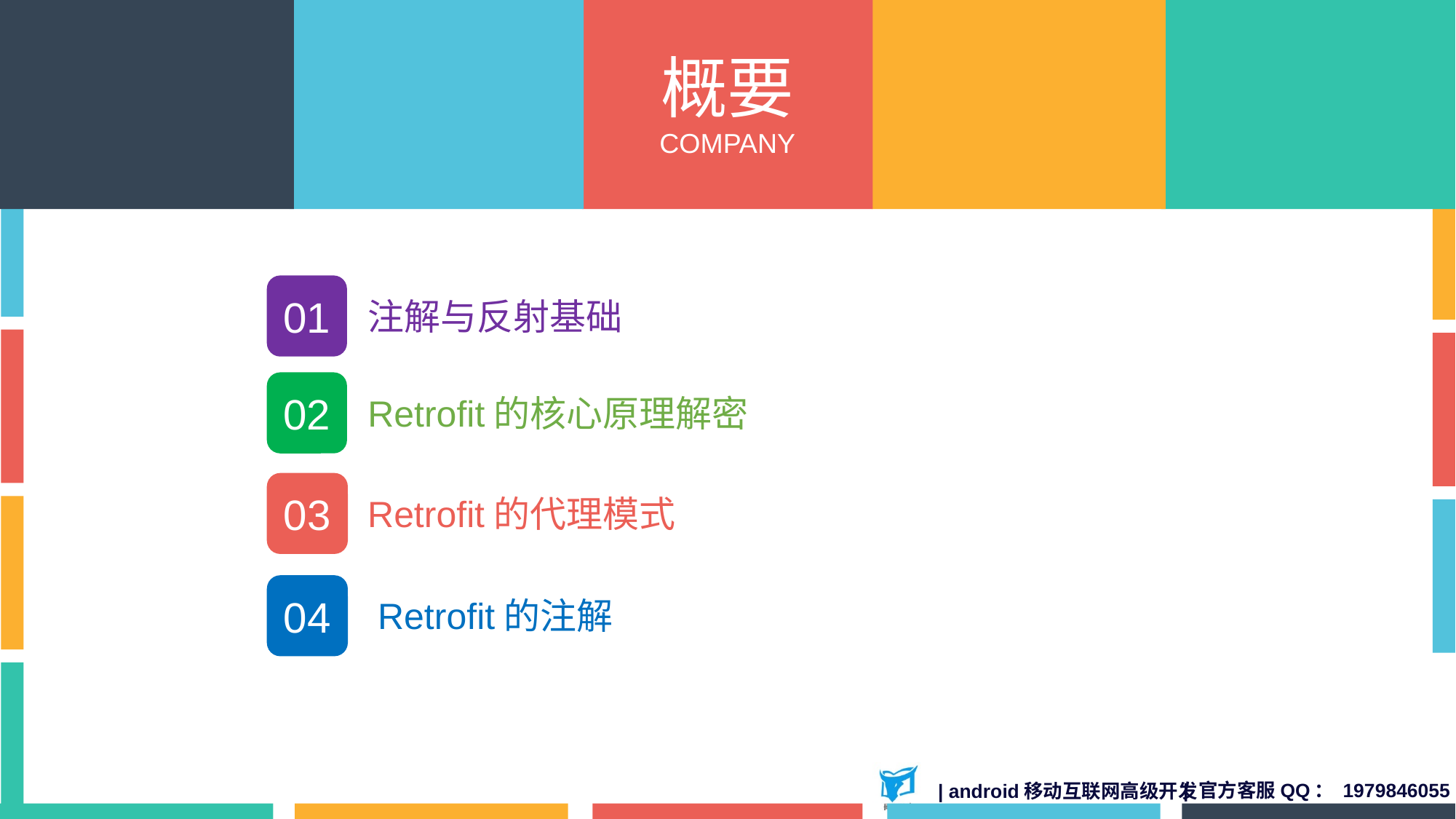

概要
COMPANY
01
注解与反射基础
02
Retrofit的核心原理解密
03
Retrofit的代理模式
04
 Retrofit的注解